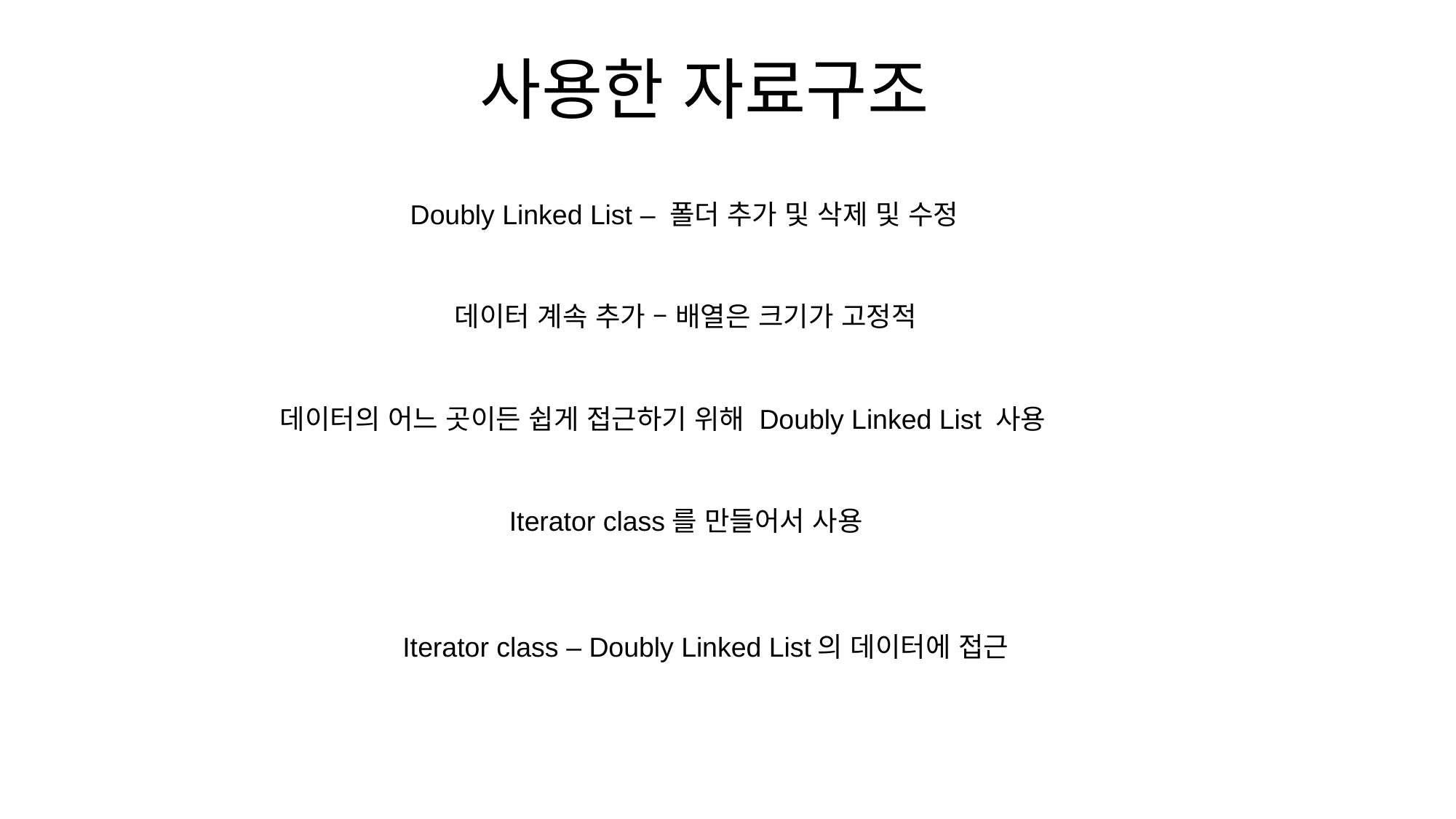

사용한 자료구조
Doubly Linked List – 폴더 추가 및 삭제 및 수정
데이터 계속 추가 – 배열은 크기가 고정적
데이터의 어느 곳이든 쉽게 접근하기 위해 Doubly Linked List 사용
Iterator class를 만들어서 사용
Iterator class – Doubly Linked List의 데이터에 접근